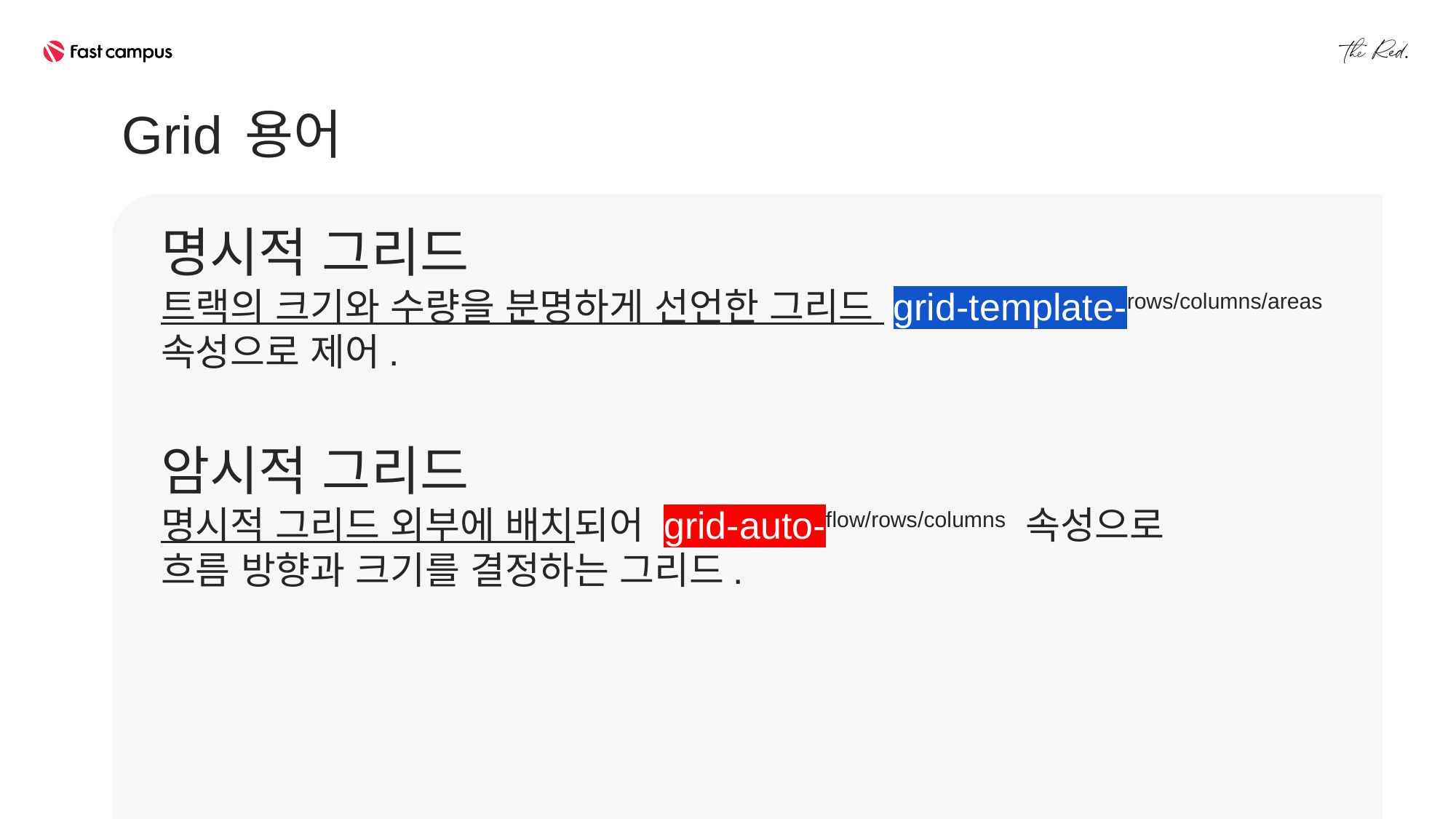

Grid 용어
명시적 그리드
트랙의 크기와 수량을 분명하게 선언한 그리드 grid-template-rows/columns/areas
속성으로 제어.

암시적 그리드
명시적 그리드 외부에 배치되어 grid-auto-flow/rows/columns 속성으로
흐름 방향과 크기를 결정하는 그리드.